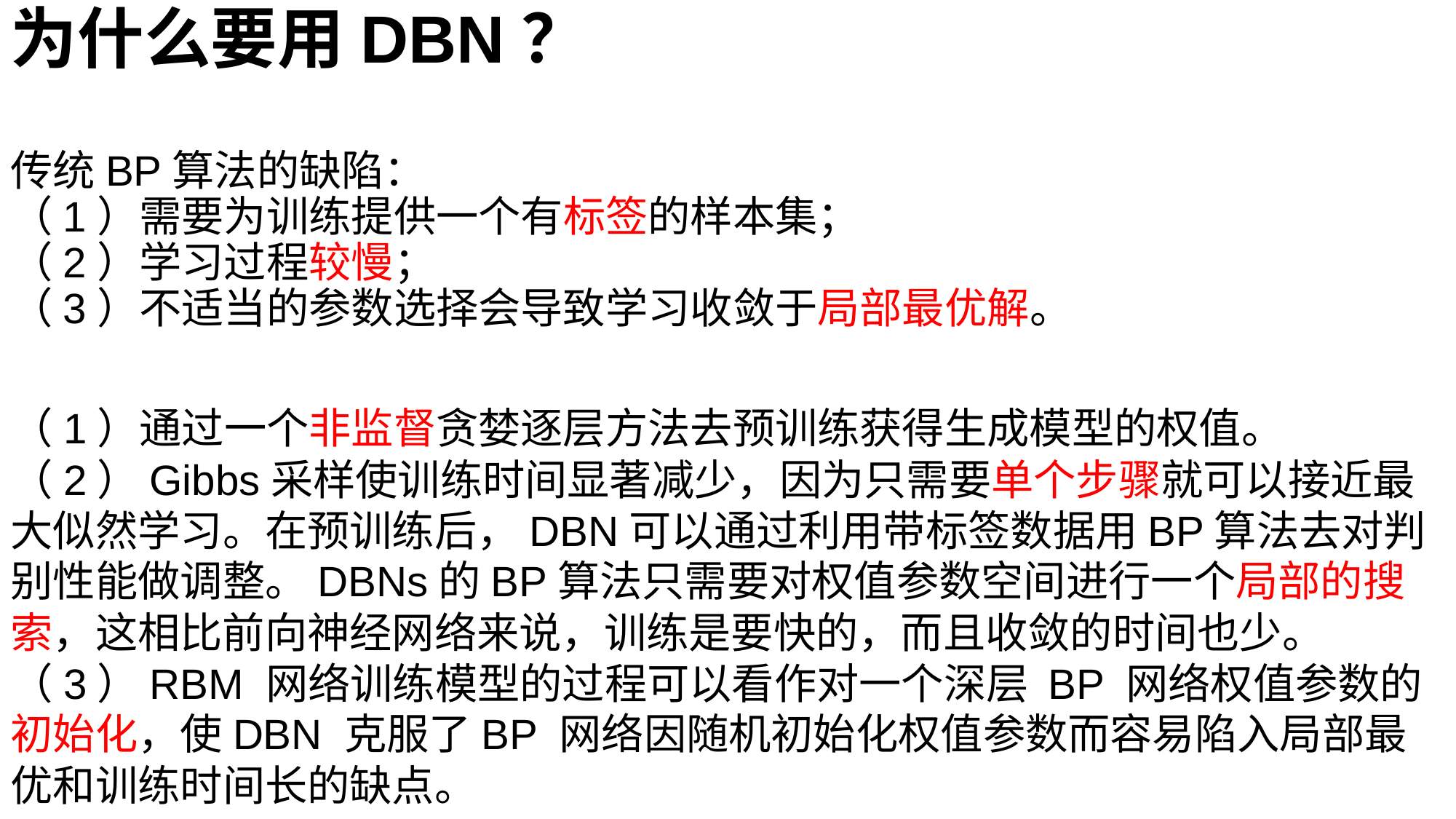

为什么要用DBN？

传统BP算法的缺陷：
（1）需要为训练提供一个有标签的样本集；
（2）学习过程较慢；
（3）不适当的参数选择会导致学习收敛于局部最优解。
（1）通过一个非监督贪婪逐层方法去预训练获得生成模型的权值。
（2）Gibbs采样使训练时间显著减少，因为只需要单个步骤就可以接近最大似然学习。在预训练后，DBN可以通过利用带标签数据用BP算法去对判别性能做调整。DBNs的BP算法只需要对权值参数空间进行一个局部的搜索，这相比前向神经网络来说，训练是要快的，而且收敛的时间也少。
（3）RBM 网络训练模型的过程可以看作对一个深层 BP 网络权值参数的初始化，使DBN 克服了BP 网络因随机初始化权值参数而容易陷入局部最优和训练时间长的缺点。